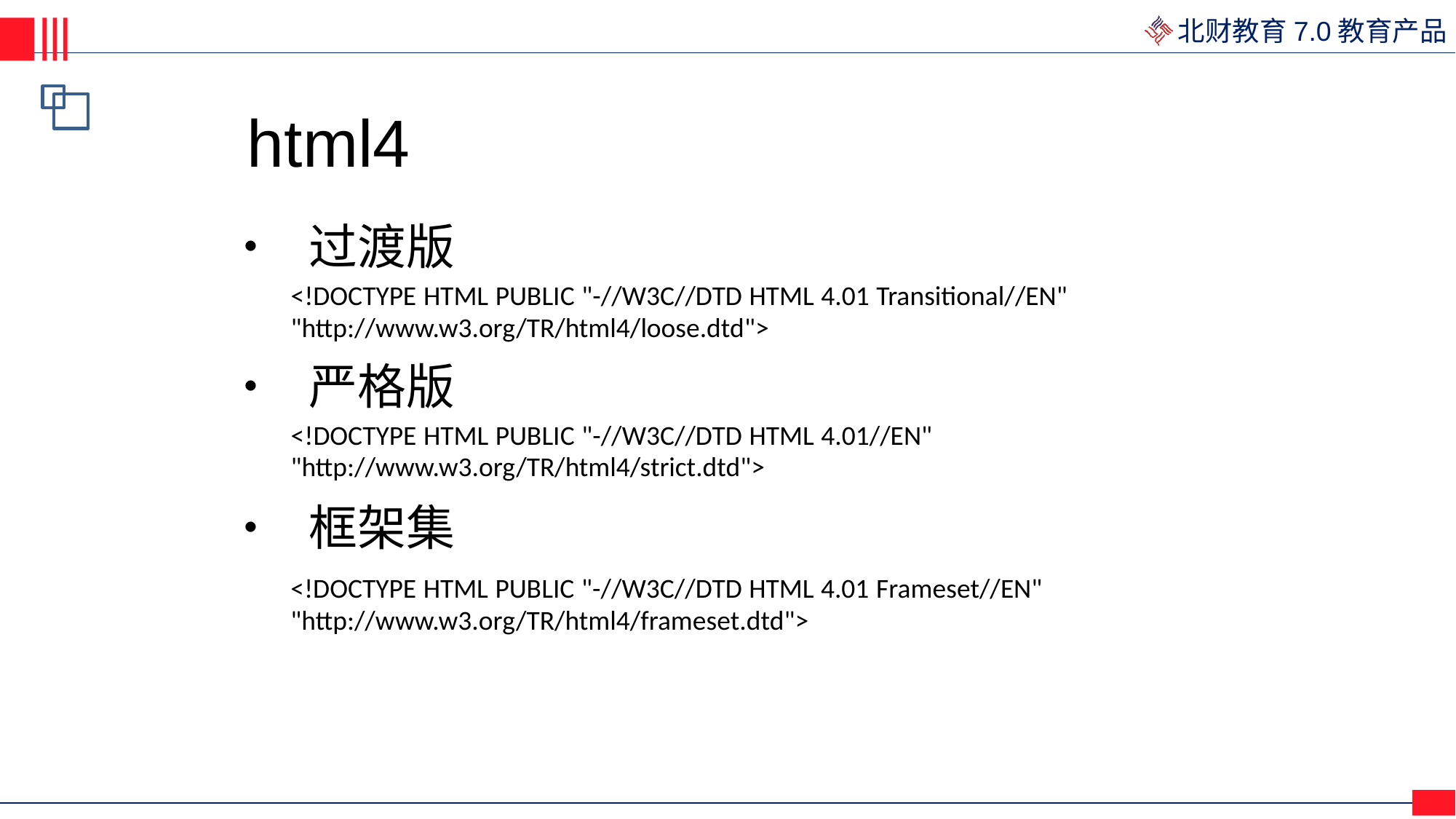

html4
•  过渡版
<!DOCTYPE HTML PUBLIC "-//W3C//DTD HTML 4.01 Transitional//EN"
"http://www.w3.org/TR/html4/loose.dtd">
•  严格版
<!DOCTYPE HTML PUBLIC "-//W3C//DTD HTML 4.01//EN"
"http://www.w3.org/TR/html4/strict.dtd">
•  框架集
<!DOCTYPE HTML PUBLIC "-//W3C//DTD HTML 4.01 Frameset//EN"
"http://www.w3.org/TR/html4/frameset.dtd">